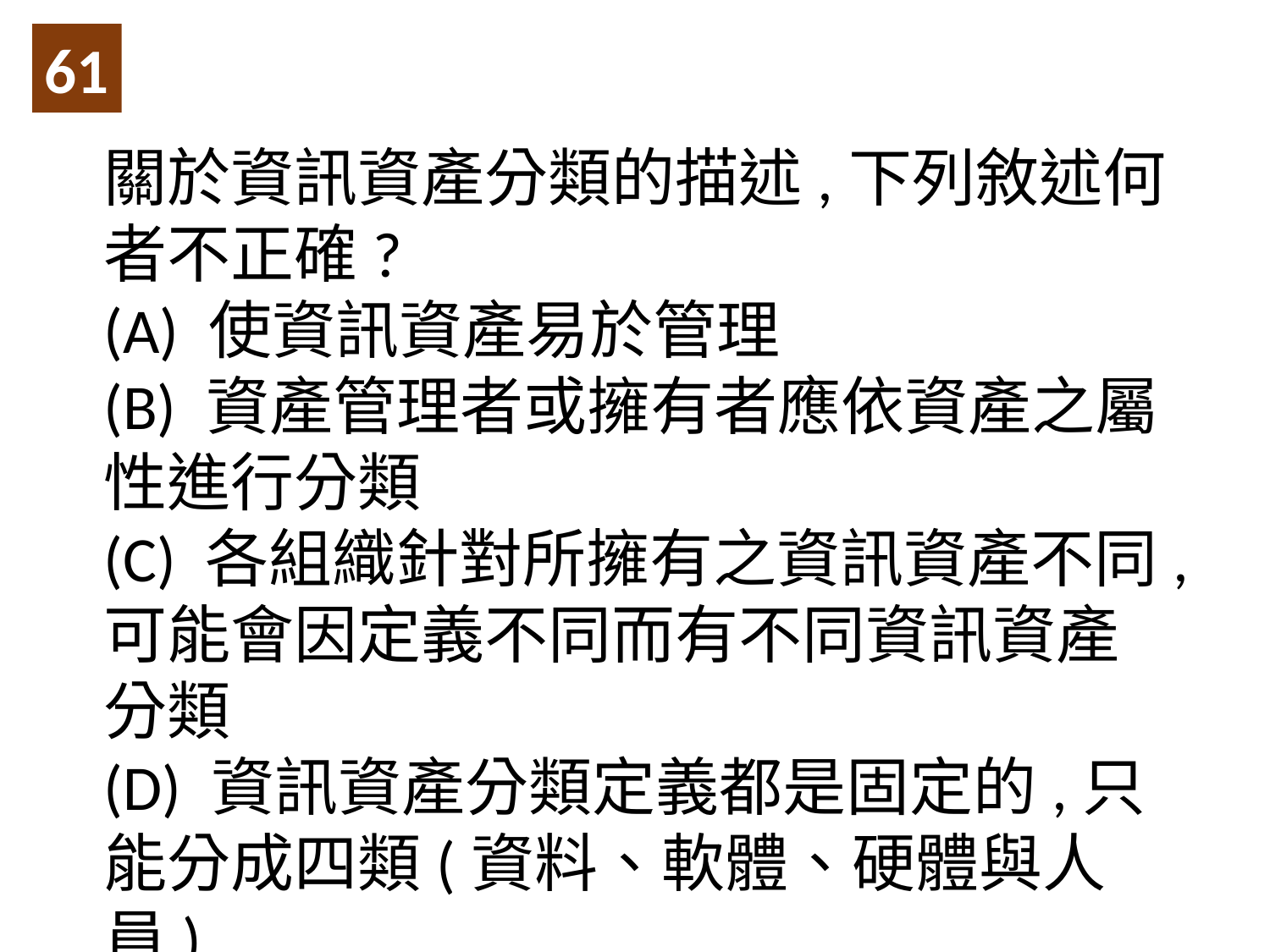

61
關於資訊資產分類的描述,下列敘述何者不正確?
(A) 使資訊資產易於管理
(B) 資產管理者或擁有者應依資產之屬性進行分類
(C) 各組織針對所擁有之資訊資產不同,可能會因定義不同而有不同資訊資產分類
(D) 資訊資產分類定義都是固定的,只能分成四類(資料、軟體、硬體與人員)